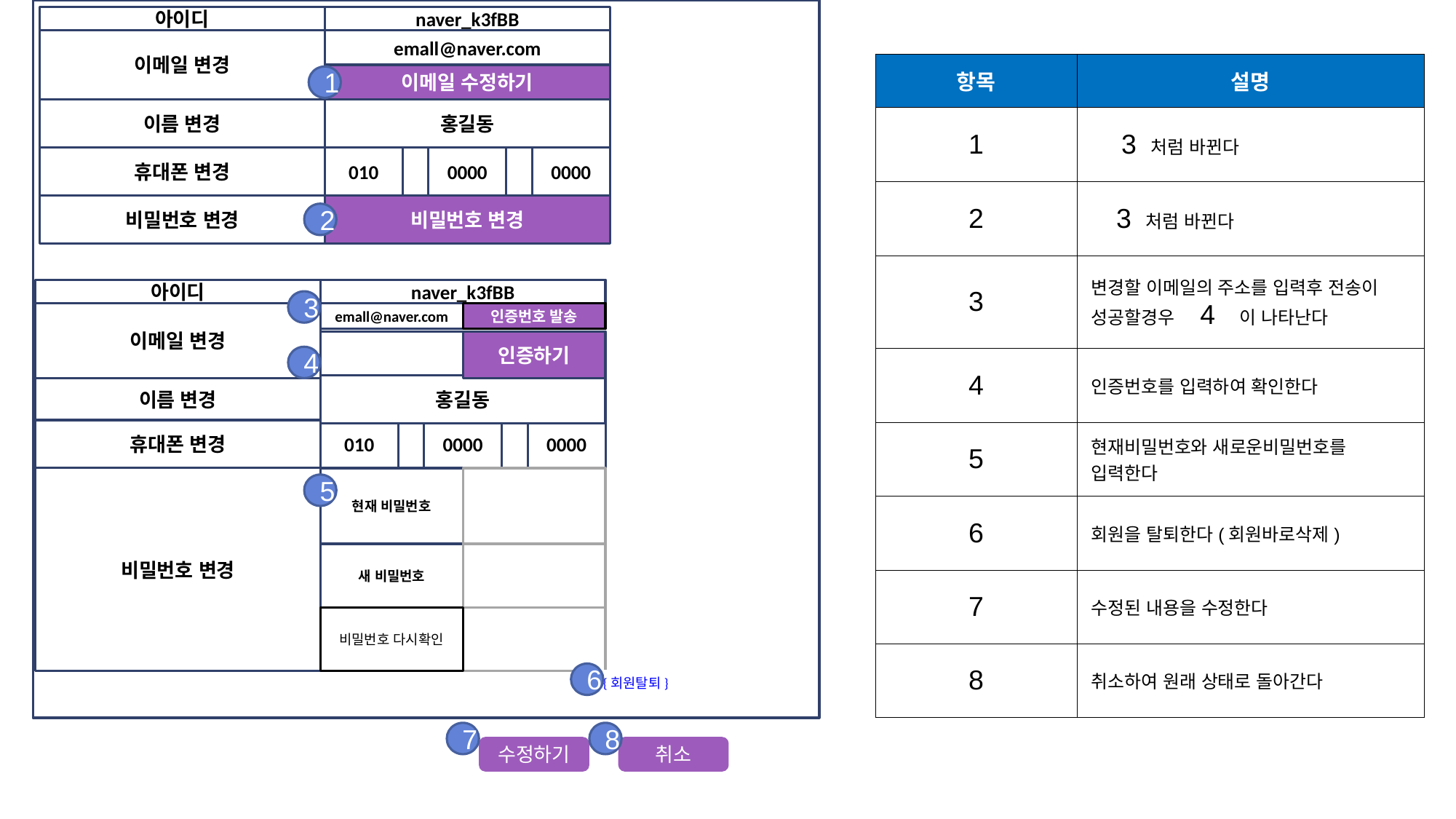

아이디
naver_k3fBB
이메일 변경
emall@naver.com
| 항목 | 설명 |
| --- | --- |
| 1 | 3 처럼 바뀐다 |
| 2 | 3 처럼 바뀐다 |
| 3 | 변경할 이메일의 주소를 입력후 전송이 성공할경우 4 이 나타난다 |
| 4 | 인증번호를 입력하여 확인한다 |
| 5 | 현재비밀번호와 새로운비밀번호를 입력한다 |
| 6 | 회원을 탈퇴한다(회원바로삭제) |
| 7 | 수정된 내용을 수정한다 |
| 8 | 취소하여 원래 상태로 돌아간다 |
이메일 수정하기
1
이름 변경
홍길동
휴대폰 변경
010
0000
0000
비밀번호 변경
비밀번호 변경
2
아이디
naver_k3fBB
3
이메일 변경
emall@naver.com
인증번호 발송

인증하기
4
홍길동
이름 변경
휴대폰 변경
010
0000
0000
비밀번호 변경
현재 비밀번호

5
새 비밀번호

비밀번호 다시확인

6
{회원탈퇴}

7
8
수정하기
취소